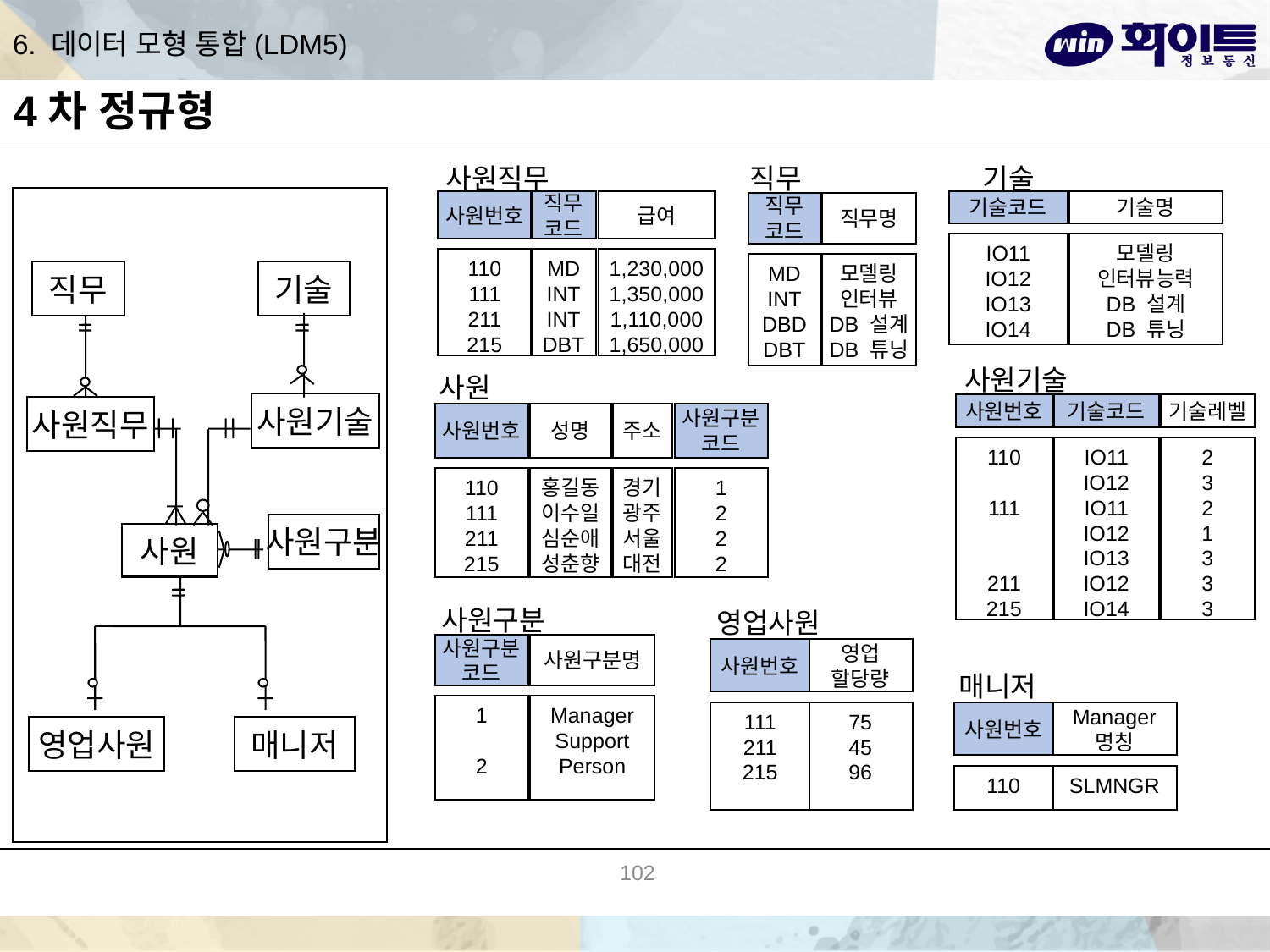

# 6. 데이터 모형 통합(LDM5)
4차 정규형
사원직무
사원번호
직무
코드
급여
110
111
211
215

MD
INT
INT
DBT
1,230,000
1,350,000
1,110,000
1,650,000
직무
직무
코드
직무명
MD
INT
DBD
DBT
모델링
인터뷰
DB 설계
DB 튜닝
기술
기술코드
기술명
IO11
IO12
IO13
IO14
모델링
인터뷰능력
DB 설계
DB 튜닝

직무
기술

사원기술
사원번호
기술코드
기술레벨
110

111

211
215

IO11
IO12
IO11
IO12
IO13
IO12
IO14
2
3
2
1
3
3
3

사원
사원번호
성명
주소
사원구분
코드
110
111
211
215
홍길동
이수일
심순애
성춘향
경기
광주
서울
대전
1
2
2
2

사원기술
사원직무

사원구분
사원

사원구분
사원구분
코드
사원구분명
1

2
Manager
Support
Person
영업사원
사원번호
영업
할당량
111
211
215

75
45
96

매니저
사원번호
Manager
명칭
110

SLMNGR

영업사원
매니저
102